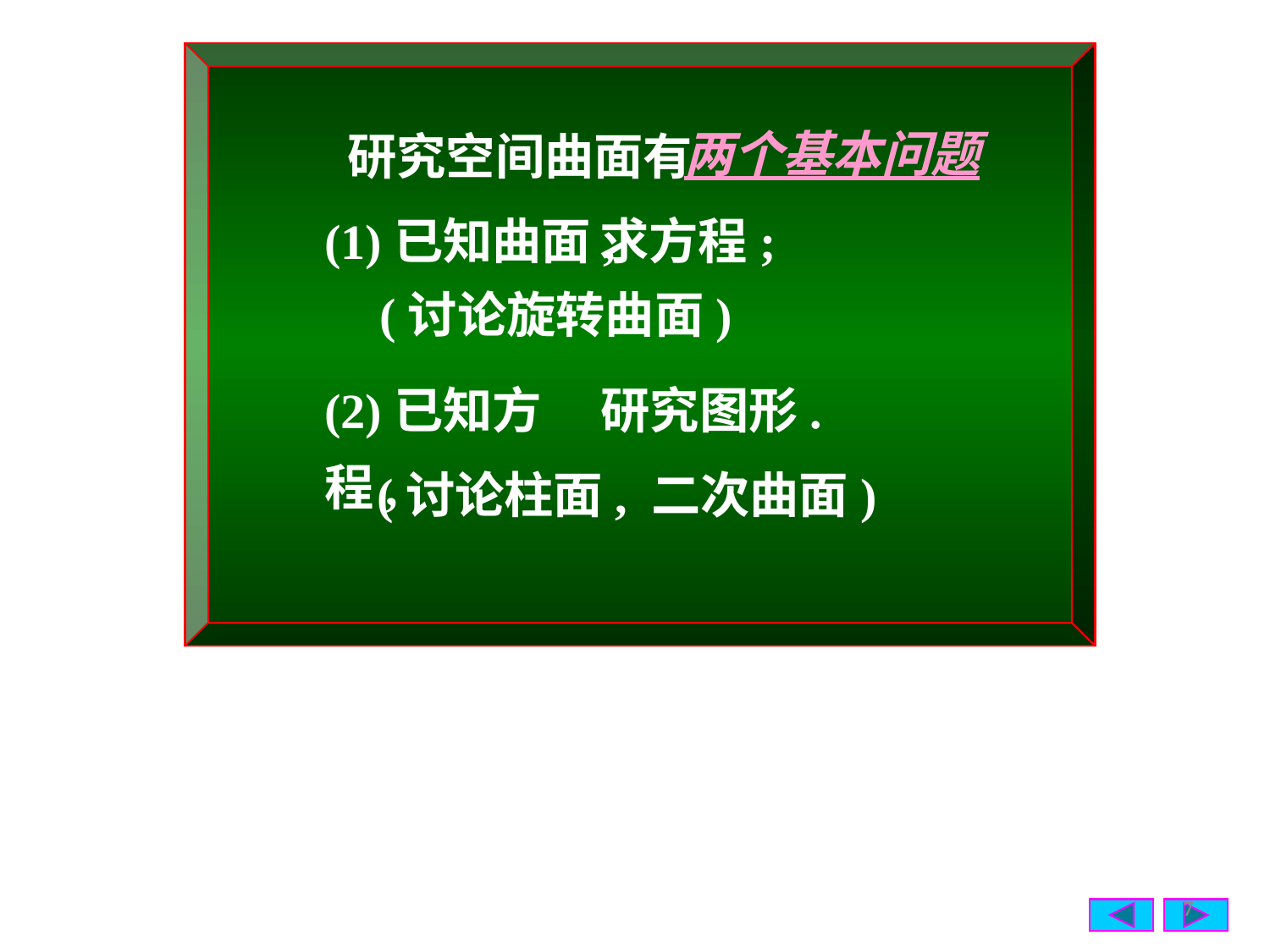

两个基本问题
 研究空间曲面有
(1)已知曲面,
求方程;
(讨论旋转曲面)
(2)已知方程,
研究图形.
(讨论柱面, 二次曲面)
7